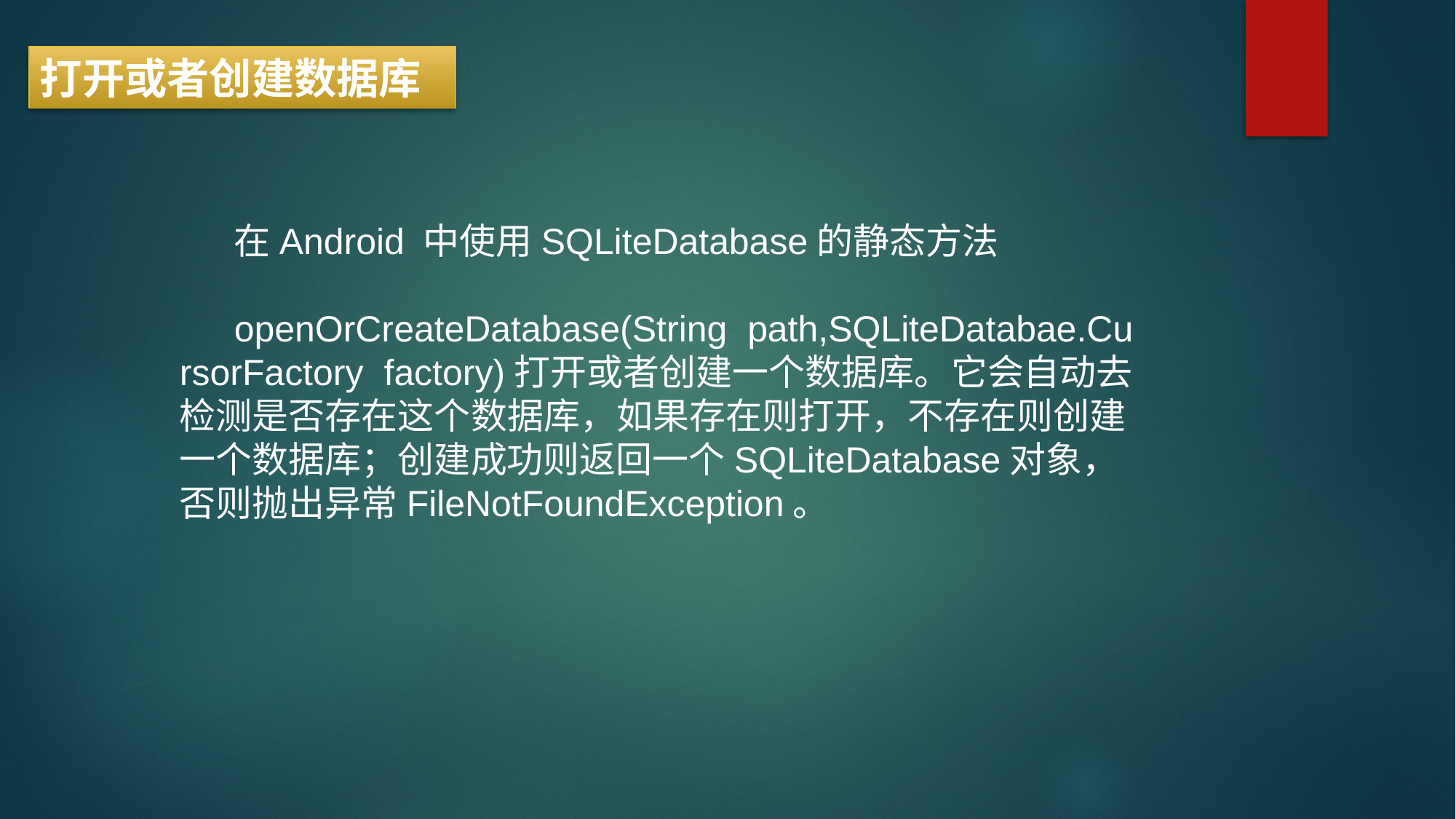

打开或者创建数据库
在Android 中使用SQLiteDatabase的静态方法

openOrCreateDatabase(String  path,SQLiteDatabae.CursorFactory  factory)打开或者创建一个数据库。它会自动去检测是否存在这个数据库，如果存在则打开，不存在则创建一个数据库；创建成功则返回一个SQLiteDatabase对象，否则抛出异常FileNotFoundException。